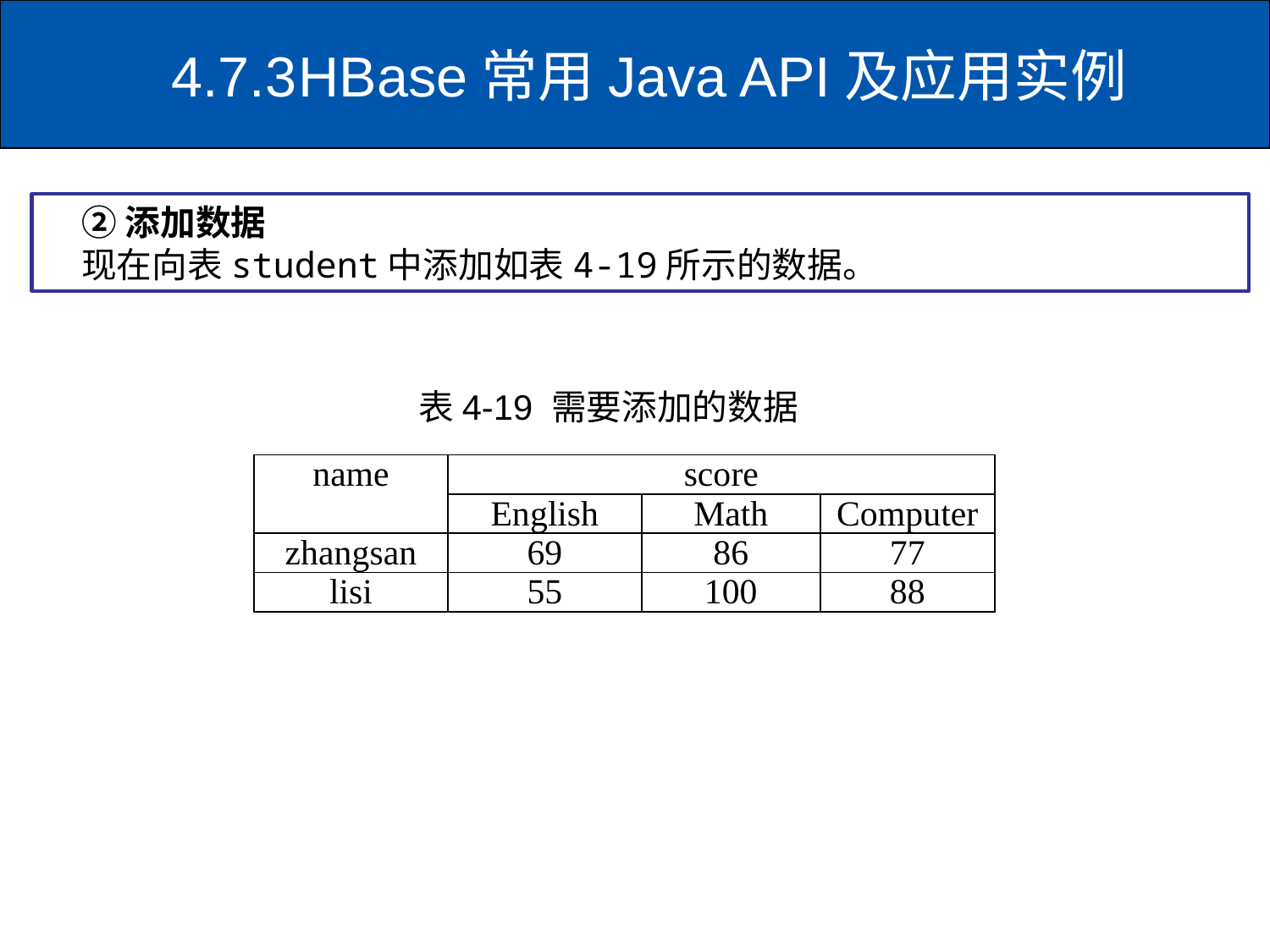

# 4.7.3	HBase常用Java API及应用实例
②添加数据
现在向表student中添加如表4-19所示的数据。
表4-19 需要添加的数据
| name | score |  |  |
| --- | --- | --- | --- |
|  | English | Math | Computer |
| zhangsan | 69 | 86 | 77 |
| lisi | 55 | 100 | 88 |